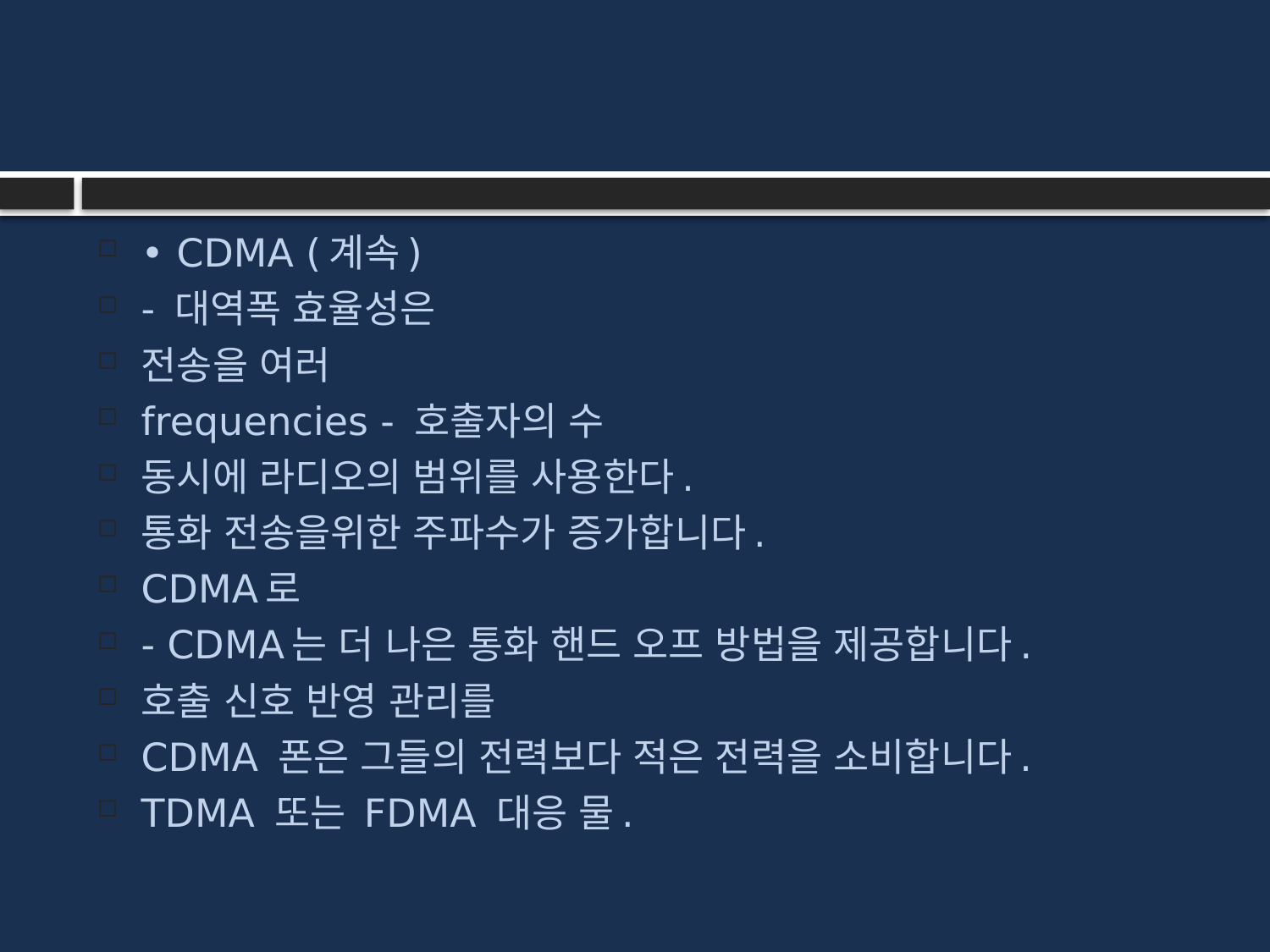

#
• CDMA (계속)
- 대역폭 효율성은
전송을 여러
frequencies - 호출자의 수
동시에 라디오의 범위를 사용한다.
통화 전송을위한 주파수가 증가합니다.
CDMA로
- CDMA는 더 나은 통화 핸드 오프 방법을 제공합니다.
호출 신호 반영 관리를
CDMA 폰은 그들의 전력보다 적은 전력을 소비합니다.
TDMA 또는 FDMA 대응 물.